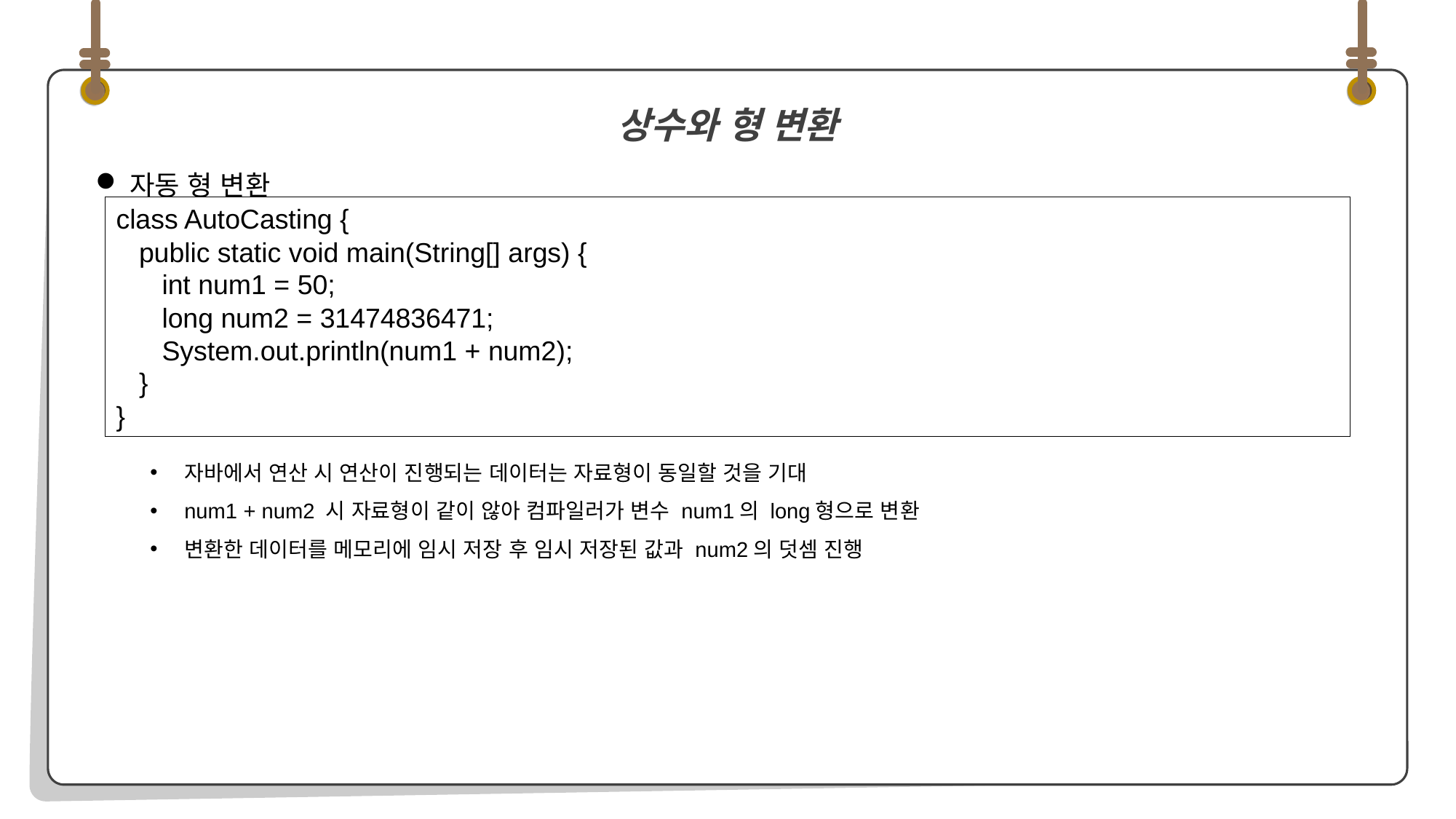

자동 형 변환

자바에서 연산 시 연산이 진행되는 데이터는 자료형이 동일할 것을 기대
num1 + num2 시 자료형이 같이 않아 컴파일러가 변수 num1의 long형으로 변환
변환한 데이터를 메모리에 임시 저장 후 임시 저장된 값과 num2의 덧셈 진행

상수와 형 변환

class AutoCasting {
   public static void main(String[] args) {
      int num1 = 50;
      long num2 = 31474836471;
      System.out.println(num1 + num2);
   }
}